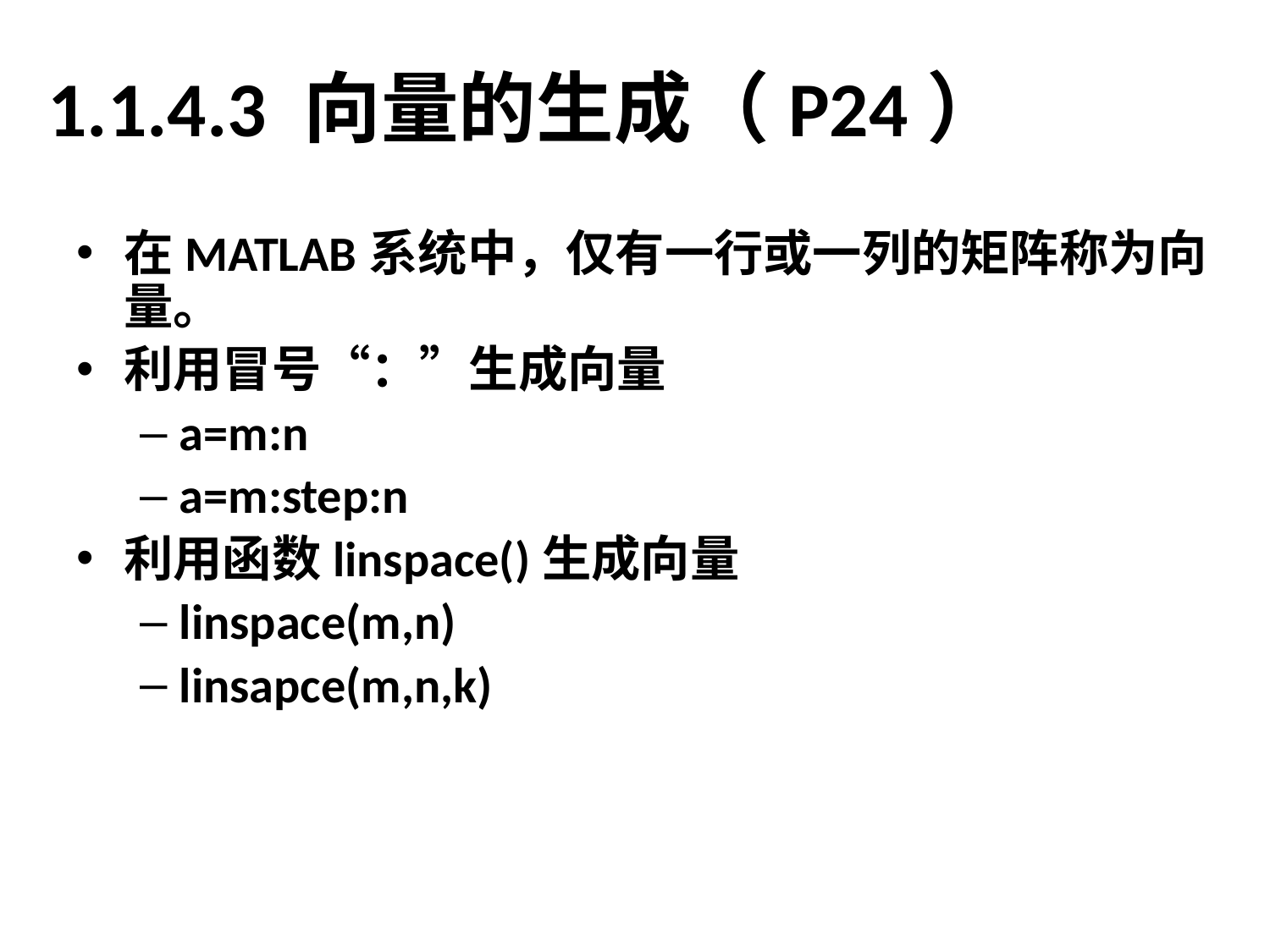

# 1.1.4.3 向量的生成（P24）
在MATLAB系统中，仅有一行或一列的矩阵称为向量。
利用冒号“：”生成向量
a=m:n
a=m:step:n
利用函数linspace()生成向量
linspace(m,n)
linsapce(m,n,k)